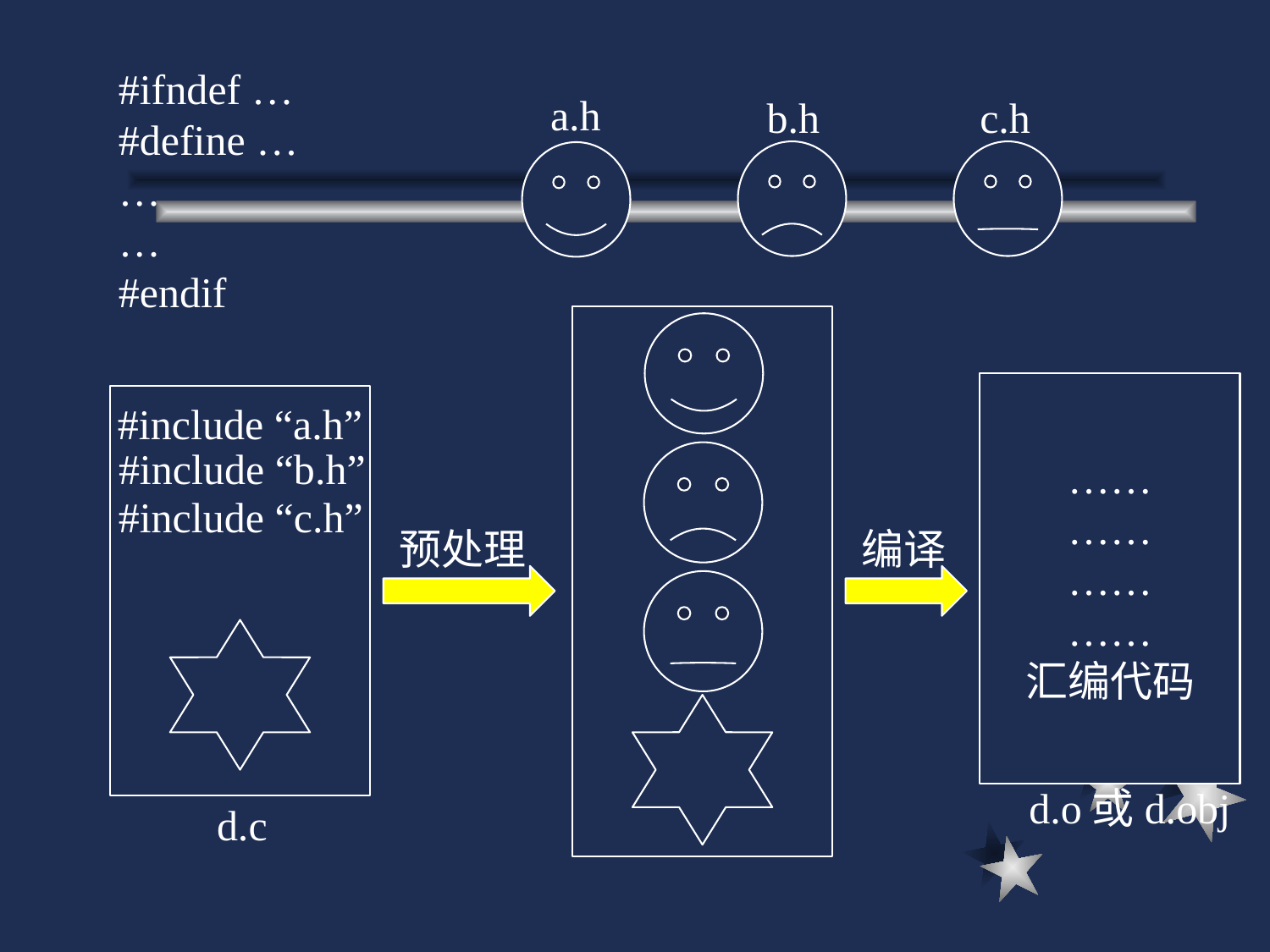

#ifndef …
#define …
…
…
#endif
a.h
b.h
c.h

……
……
……
……
汇编代码

#include “a.h”
#include “b.h”
#include “c.h”

预处理
编译

d.o或d.obj
d.c